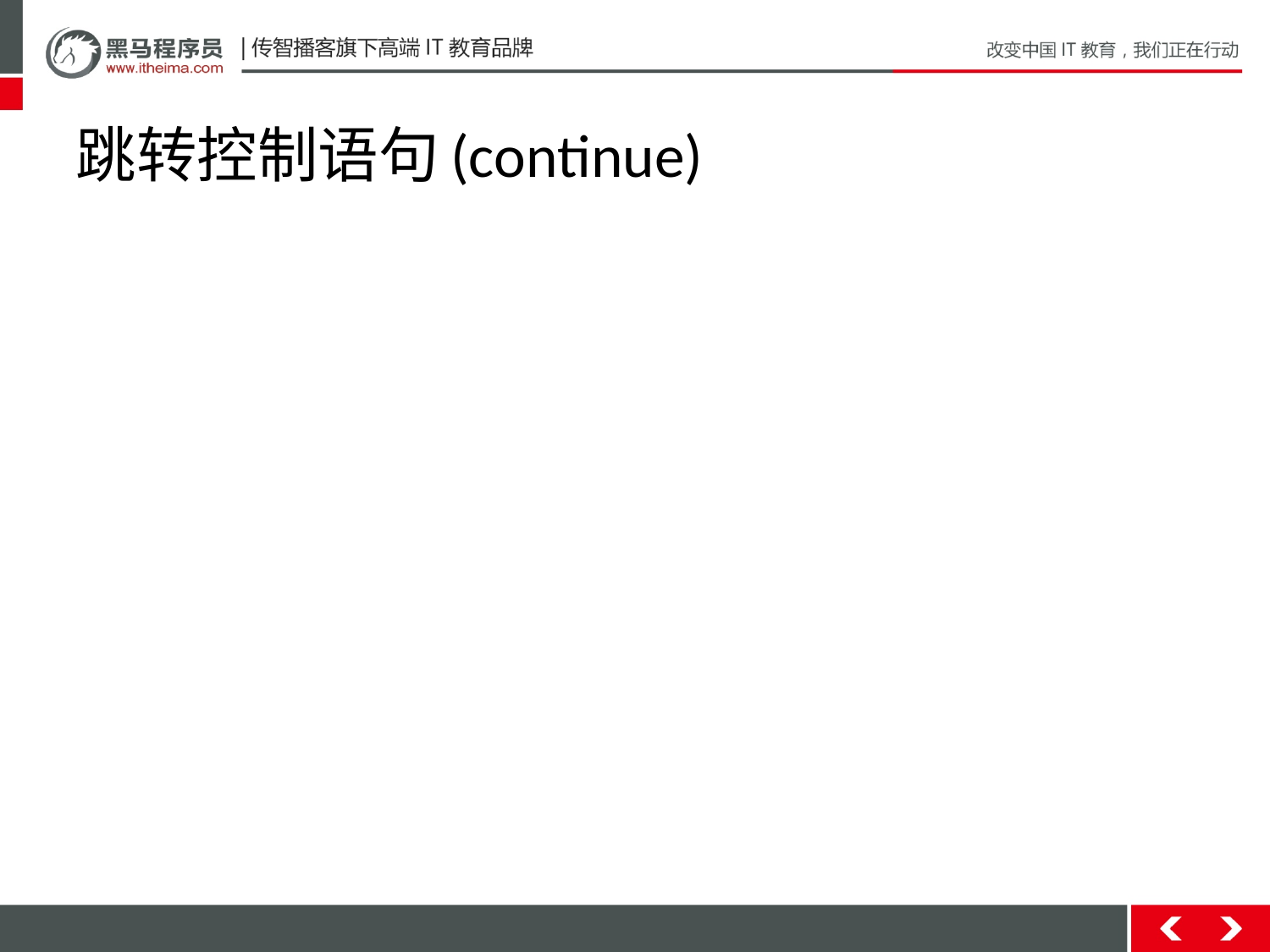

# 跳转控制语句(continue)
continue的使用场景：
在循环语句中
离开使用场景的存在是没有意义的
continue的作用：
单层循环对比break，然后总结两个的区别
break  退出当前循环
continue  退出本次循环